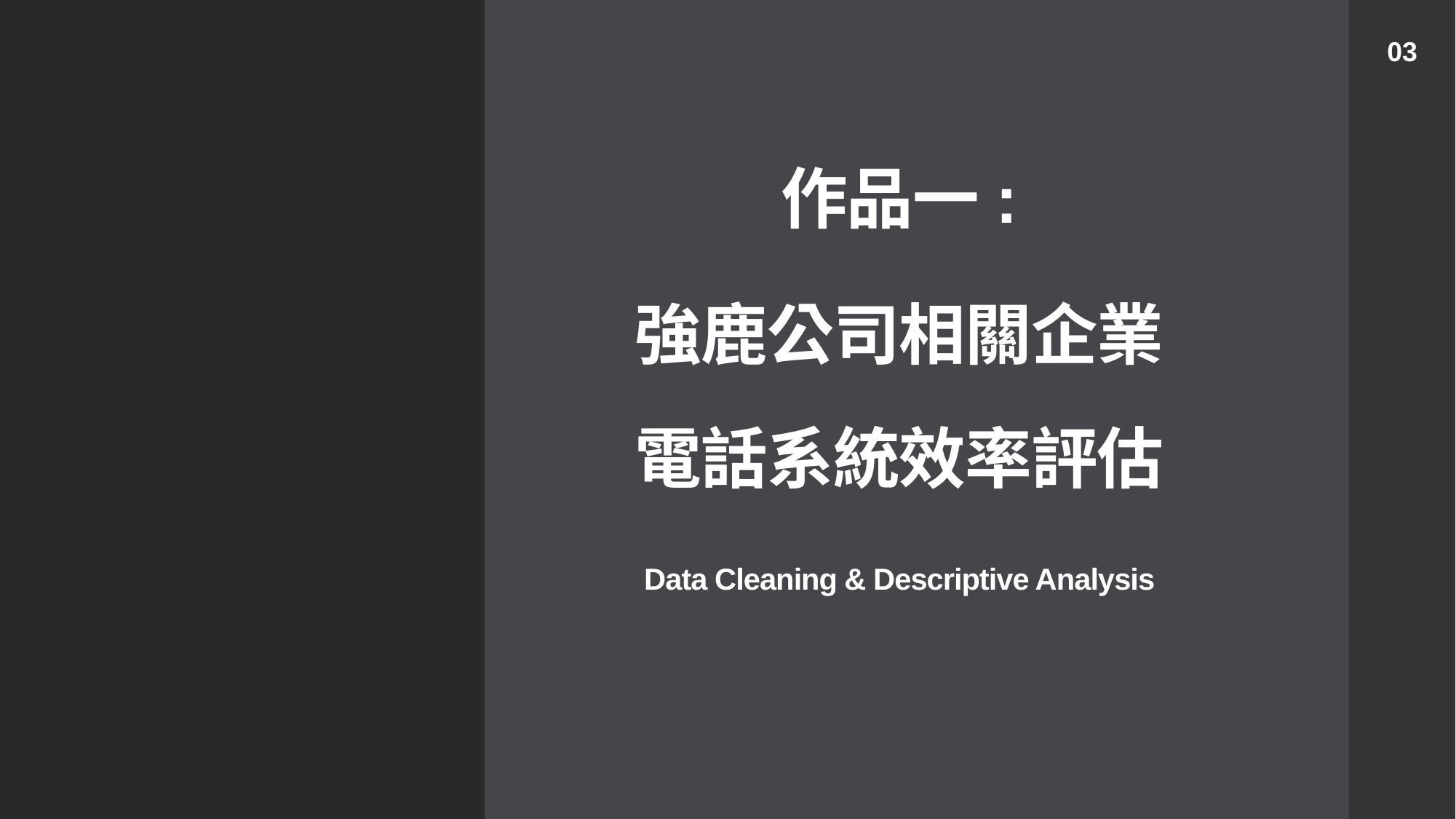

03
# 作品一: 強鹿公司相關企業 電話系統效率評估 Data Cleaning & Descriptive Analysis